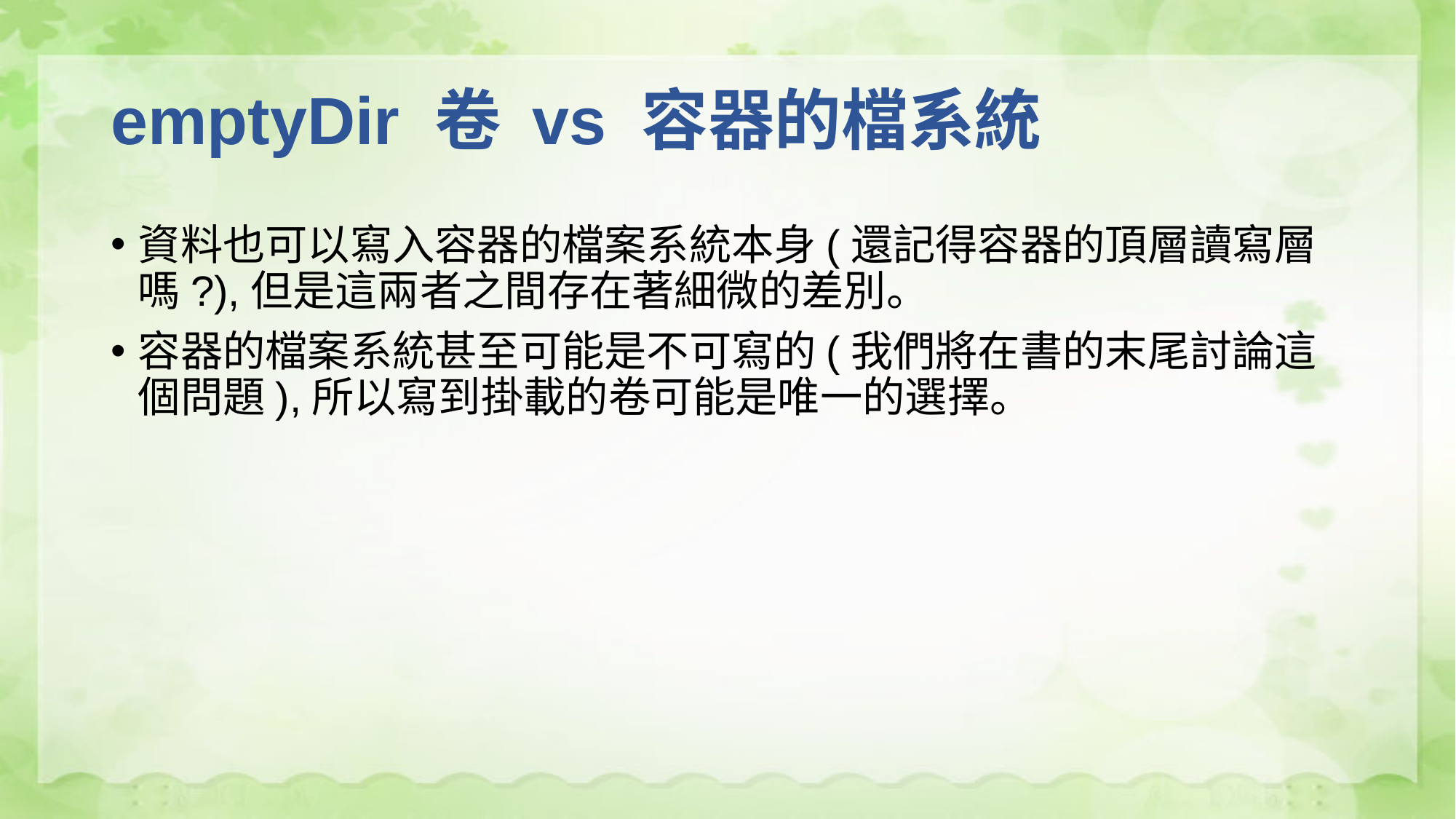

# emptyDir 卷 vs 容器的檔系統
資料也可以寫入容器的檔案系統本身(還記得容器的頂層讀寫層嗎?),但是這兩者之間存在著細微的差別。
容器的檔案系統甚至可能是不可寫的(我們將在書的末尾討論這個問題),所以寫到掛載的卷可能是唯一的選擇。